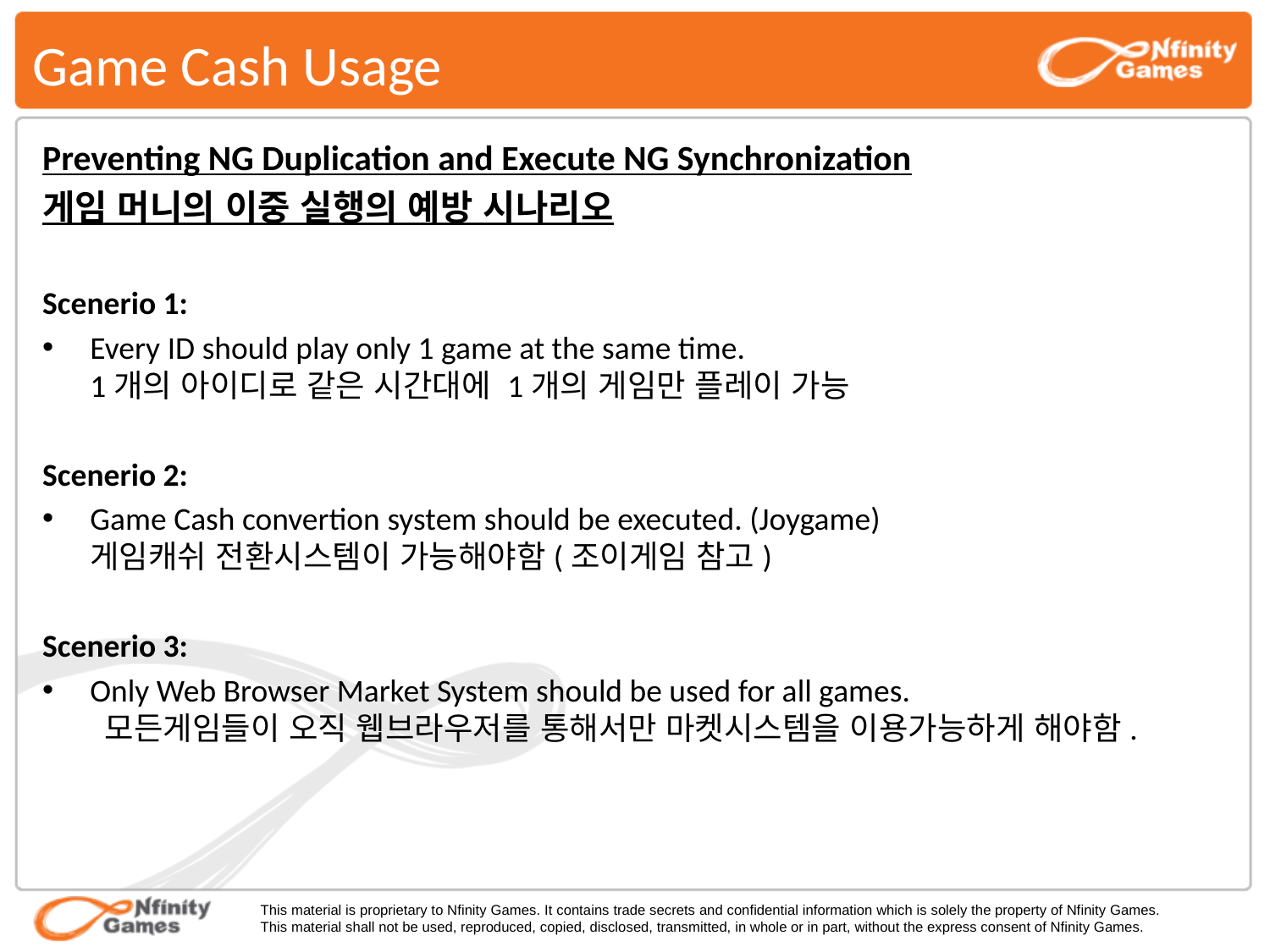

# Game Cash Usage
Preventing NG Duplication and Execute NG Synchronization
게임 머니의 이중 실행의 예방 시나리오

Scenerio 1:
Every ID should play only 1 game at the same time.
1개의 아이디로 같은 시간대에 1개의 게임만 플레이 가능

Scenerio 2:
Game Cash convertion system should be executed. (Joygame)
게임캐쉬 전환시스템이 가능해야함(조이게임 참고)

Scenerio 3:
Only Web Browser Market System should be used for all games.
 모든게임들이 오직 웹브라우저를 통해서만 마켓시스템을 이용가능하게 해야함.